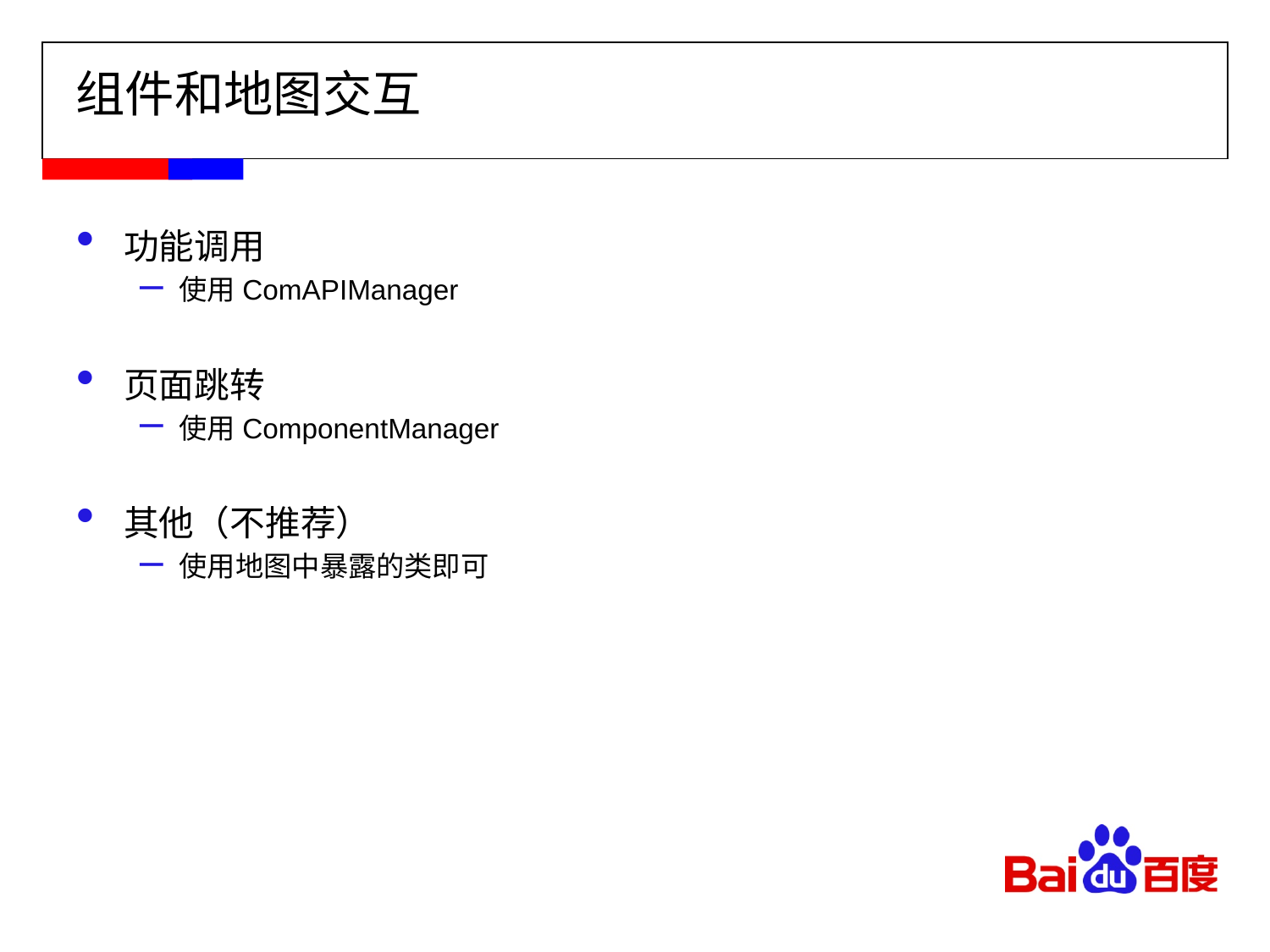

# 组件和地图交互
功能调用
使用ComAPIManager

页面跳转
使用ComponentManager

其他（不推荐）
使用地图中暴露的类即可